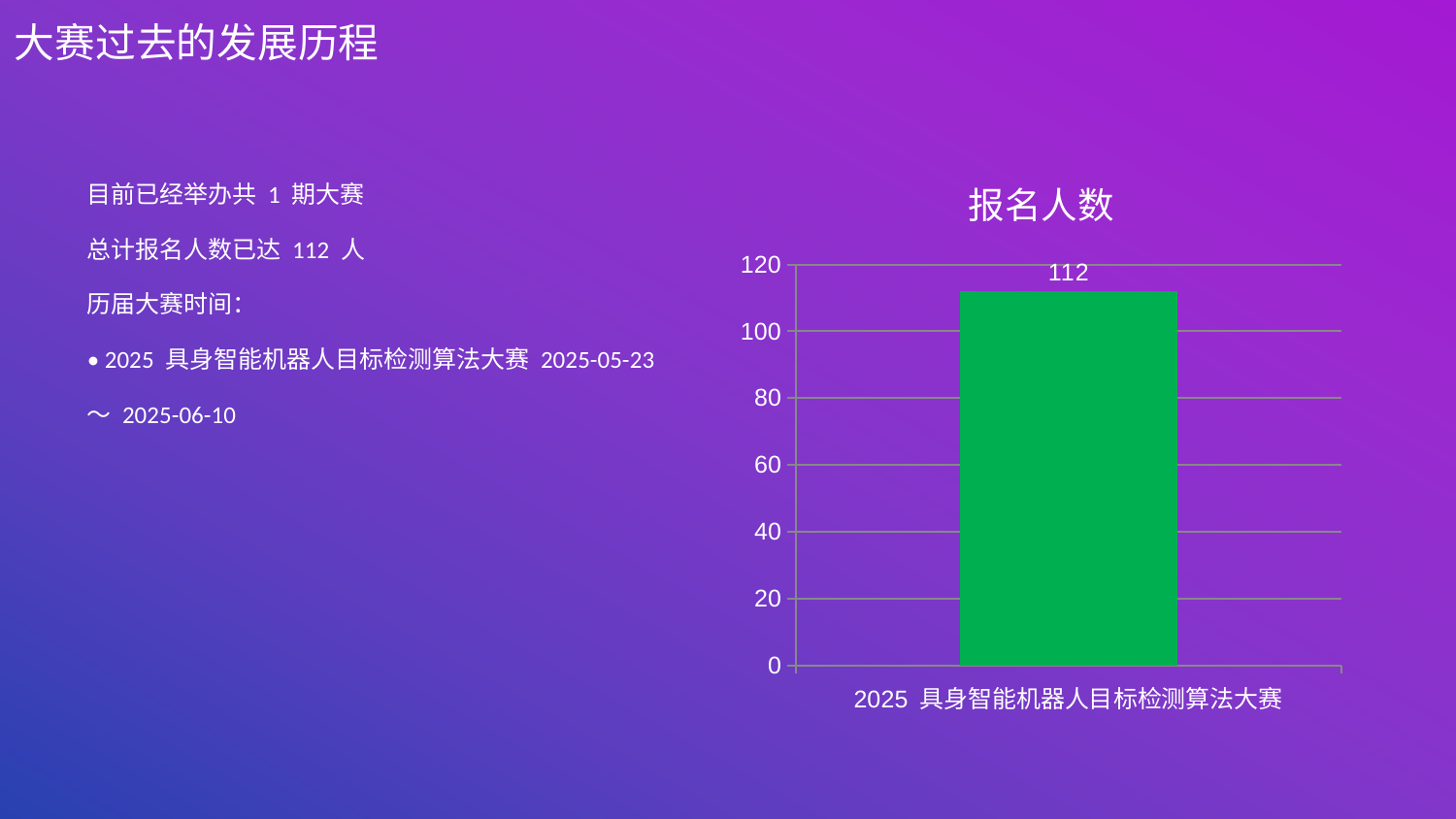

大赛过去的发展历程
目前已经举办共 1 期大赛
总计报名人数已达 112 人
历届大赛时间：
• 2025 具身智能机器人目标检测算法大赛 2025-05-23 ～ 2025-06-10

### Chart: 报名人数

| Category | 报名人数 |
|---|---|
| 2025 具身智能机器人目标检测算法大赛 | 112.0 |